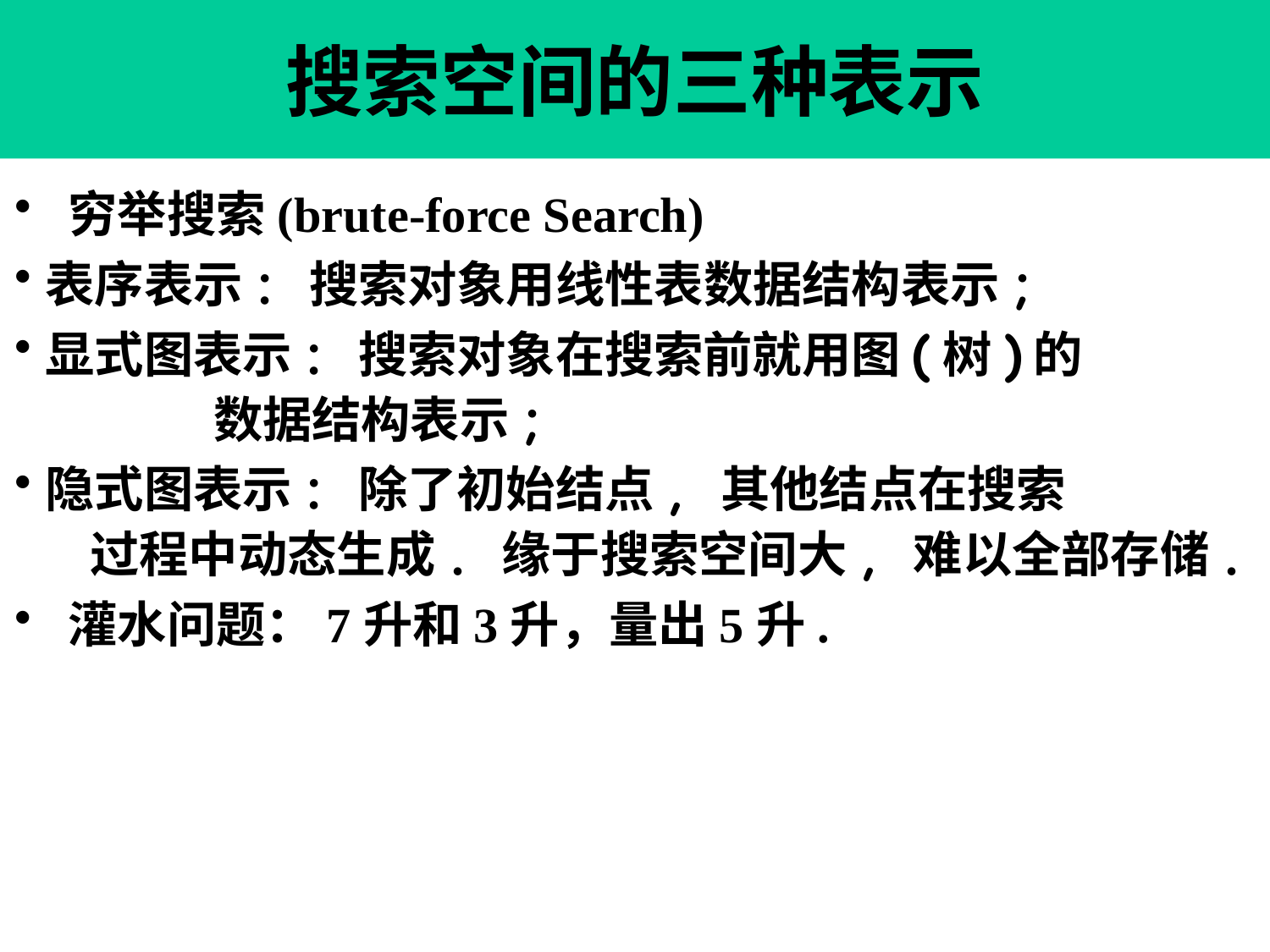

# 搜索空间的三种表示

 穷举搜索(brute-force Search)
表序表示: 搜索对象用线性表数据结构表示;
显式图表示: 搜索对象在搜索前就用图(树)的
               数据结构表示;
隐式图表示: 除了初始结点, 其他结点在搜索
    过程中动态生成. 缘于搜索空间大, 难以全部存储.
 灌水问题：7升和3升，量出5升.